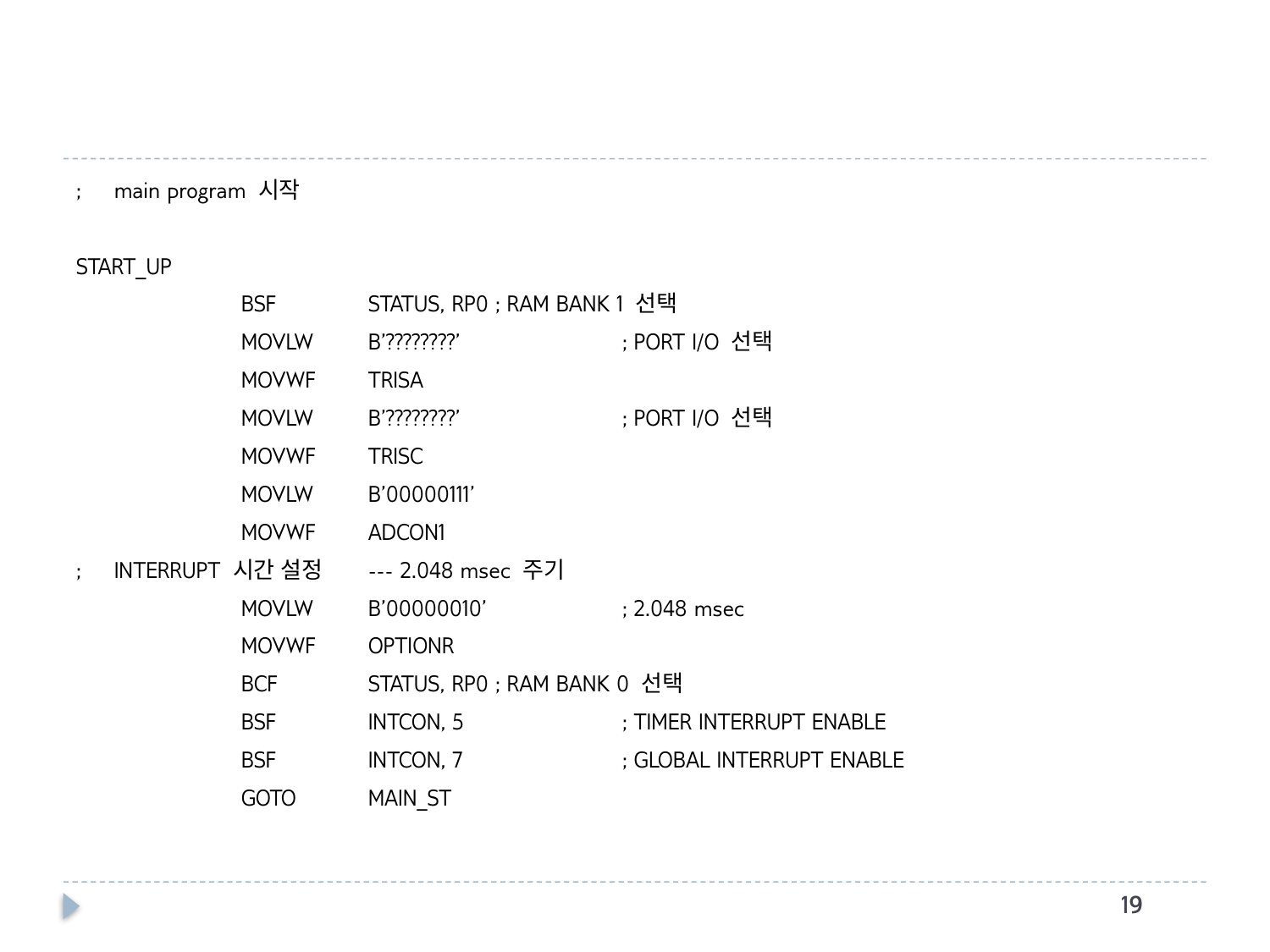

#
;	main program 시작

START_UP
		BSF	STATUS, RP0	; RAM BANK 1 선택
		MOVLW	B’????????’		; PORT I/O 선택
		MOVWF	TRISA
		MOVLW	B’????????’		; PORT I/O 선택
		MOVWF	TRISC
		MOVLW	B’00000111’
		MOVWF	ADCON1
;	INTERRUPT 시간 설정	--- 2.048 msec 주기
		MOVLW	B’00000010’		; 2.048 msec
		MOVWF	OPTIONR
		BCF	STATUS, RP0	; RAM BANK 0 선택
		BSF	INTCON, 5		; TIMER INTERRUPT ENABLE
		BSF	INTCON, 7		; GLOBAL INTERRUPT ENABLE
		GOTO	MAIN_ST
19